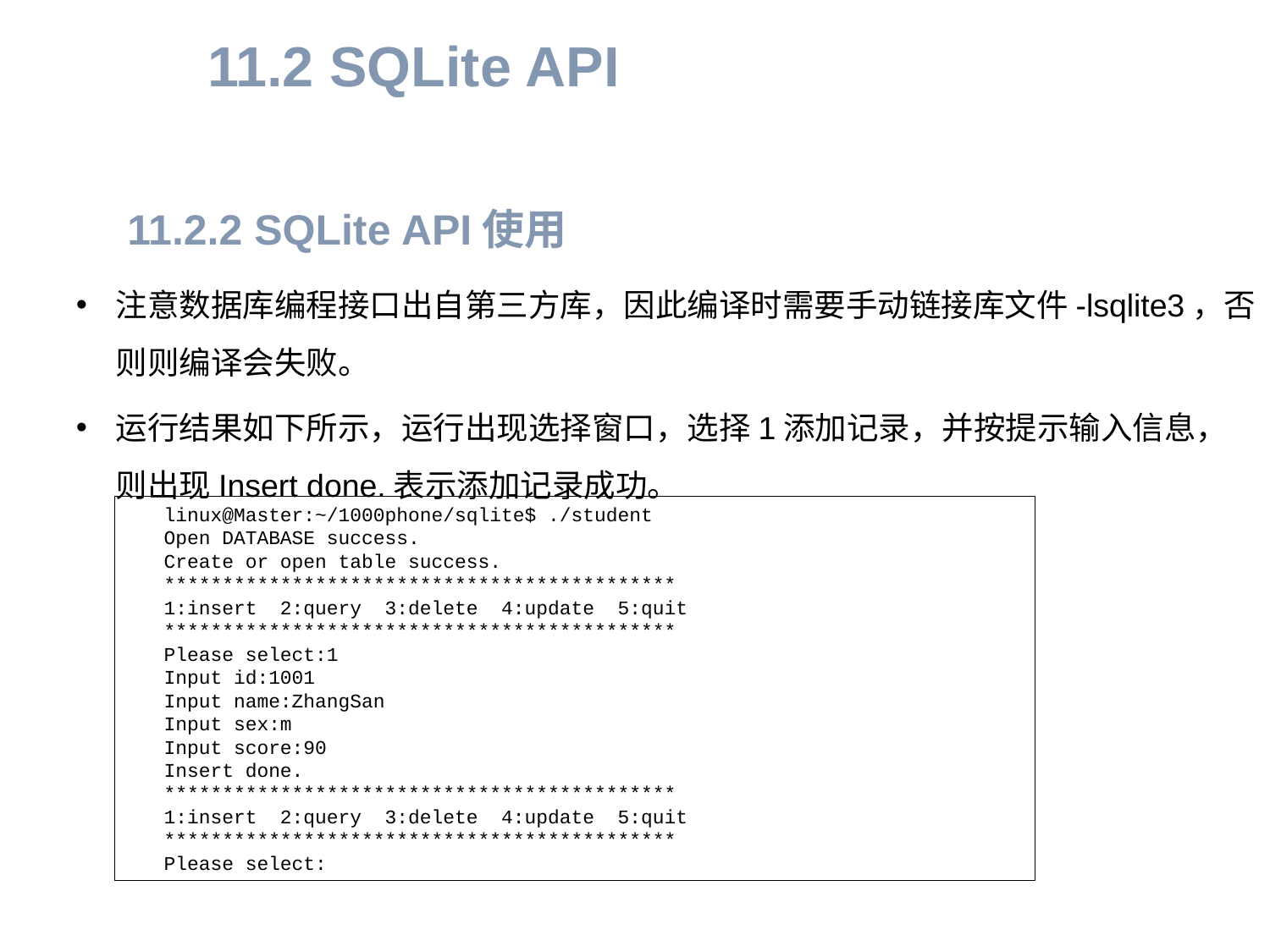

11.2 SQLite API
11.2.2 SQLite API使用
注意数据库编程接口出自第三方库，因此编译时需要手动链接库文件-lsqlite3，否则则编译会失败。
运行结果如下所示，运行出现选择窗口，选择1添加记录，并按提示输入信息，则出现Insert done.表示添加记录成功。
linux@Master:~/1000phone/sqlite$ ./student
Open DATABASE success.
Create or open table success.
********************************************
1:insert  2:query  3:delete  4:update  5:quit
********************************************
Please select:1
Input id:1001
Input name:ZhangSan
Input sex:m
Input score:90
Insert done.
********************************************
1:insert  2:query  3:delete  4:update  5:quit
********************************************
Please select: